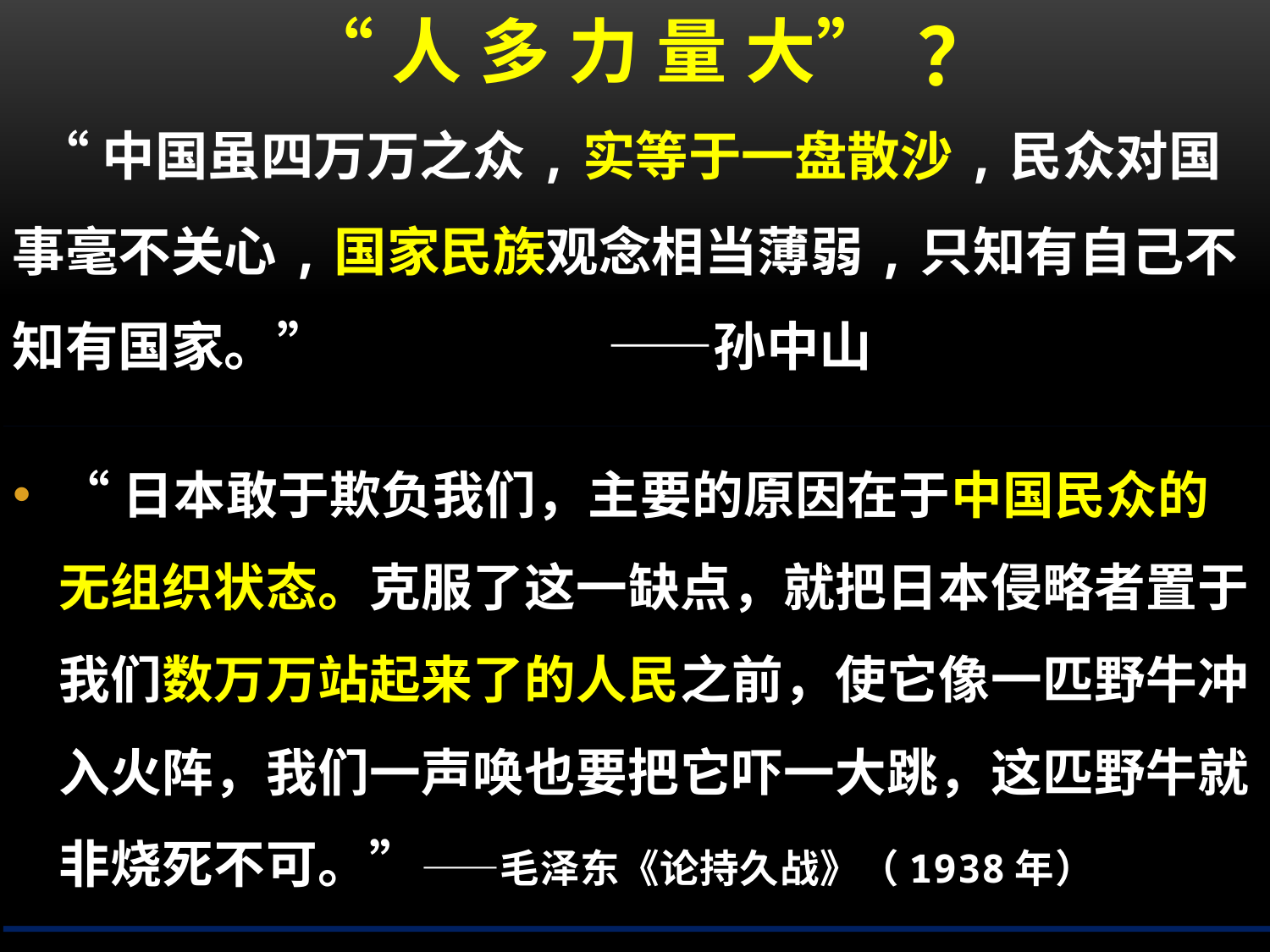

# “人 多 力 量 大”
？
  “中国虽四万万之众,实等于一盘散沙,民众对国事毫不关心,国家民族观念相当薄弱,只知有自己不知有国家。”                       ——孙中山
“日本敢于欺负我们，主要的原因在于中国民众的无组织状态。克服了这一缺点，就把日本侵略者置于我们数万万站起来了的人民之前，使它像一匹野牛冲入火阵，我们一声唤也要把它吓一大跳，这匹野牛就非烧死不可。”——毛泽东《论持久战》（1938年）
“从中国民众的心理上来说，安居乐业是其理想，至于政治和军事，只不过是统治阶级的一种职业。……因此，它是一个同近代国家的情况大不相同的国家，归根到底，它不过是在这样一个拥有自治部落的地区加上了国家这一名称而已。所以，从一般民众的真正的民族发展历史上来说，国家意识无疑是很淡薄的。” ——[日]板垣征四郎